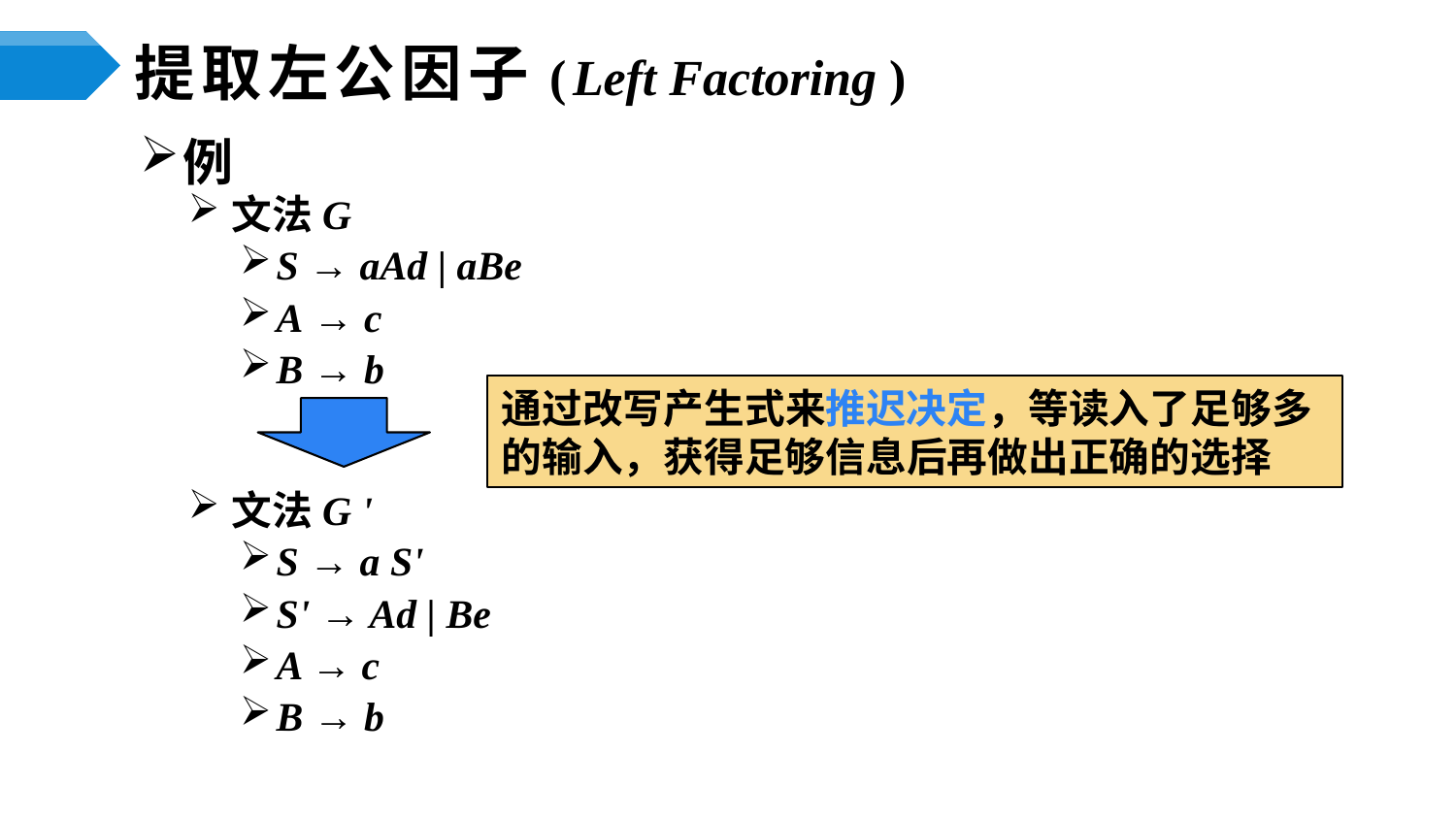

# 提取左公因子(Left Factoring )
例
文法G
S → aAd | aBe
A → c
B → b

文法G '
S → a S'
S' → Ad | Be
A → c
B → b

通过改写产生式来推迟决定，等读入了足够多的输入，获得足够信息后再做出正确的选择